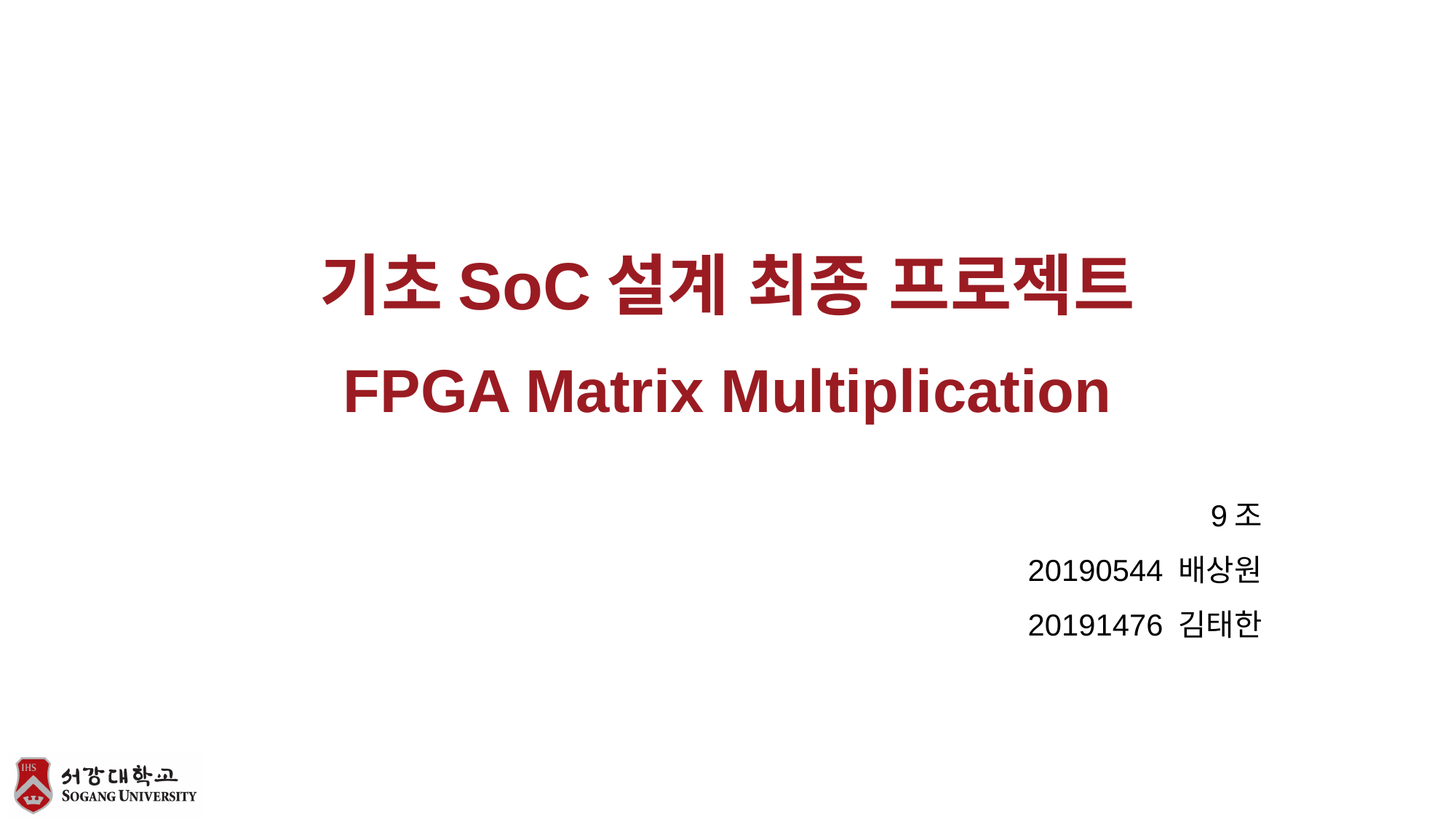

# 기초SoC설계 최종 프로젝트 FPGA Matrix Multiplication
9조
20190544 배상원
20191476 김태한